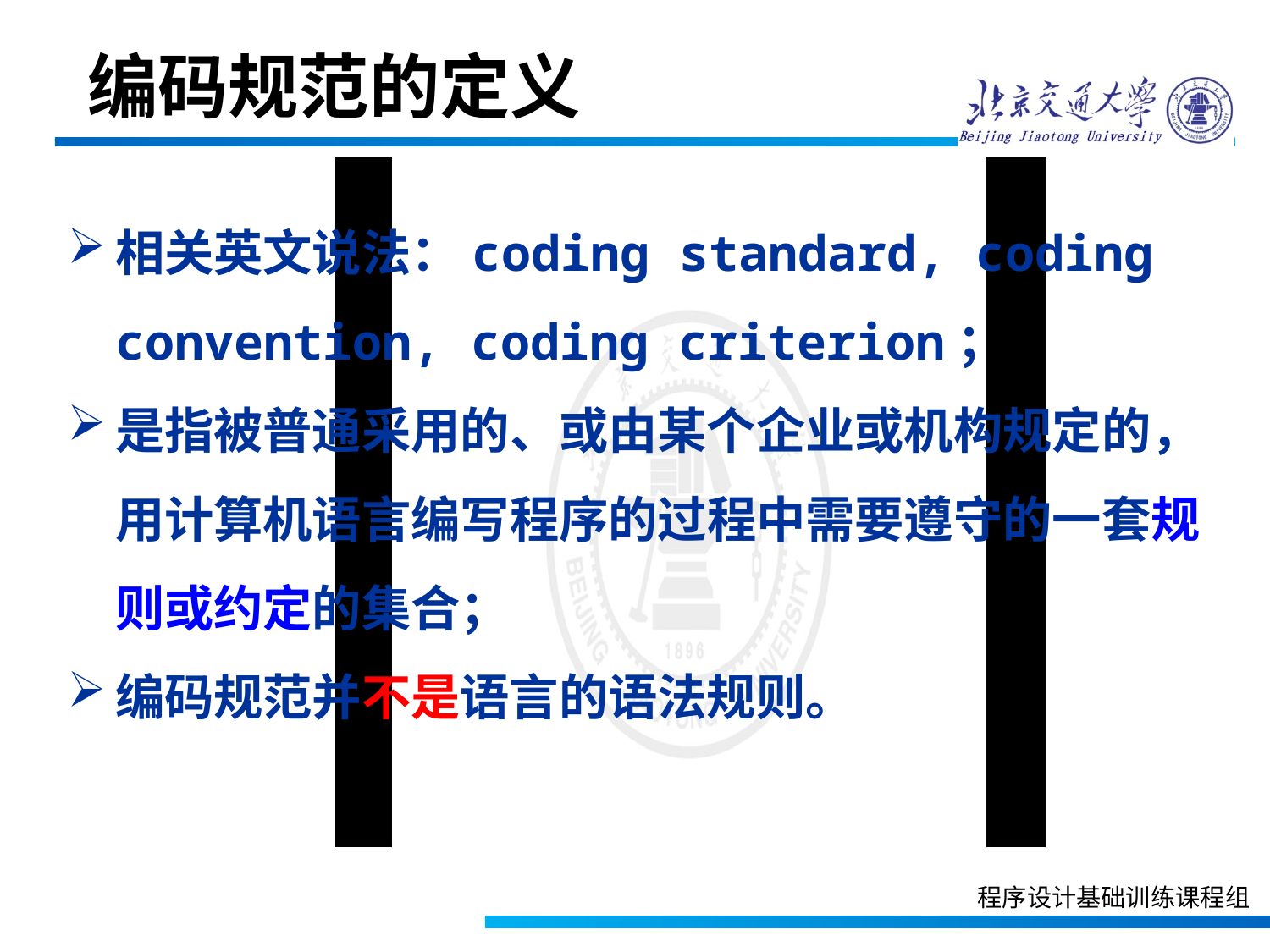

编码规范的定义
相关英文说法：coding standard, coding convention, coding criterion；
是指被普通采用的、或由某个企业或机构规定的，用计算机语言编写程序的过程中需要遵守的一套规则或约定的集合；
编码规范并不是语言的语法规则。
程序设计基础训练课程组